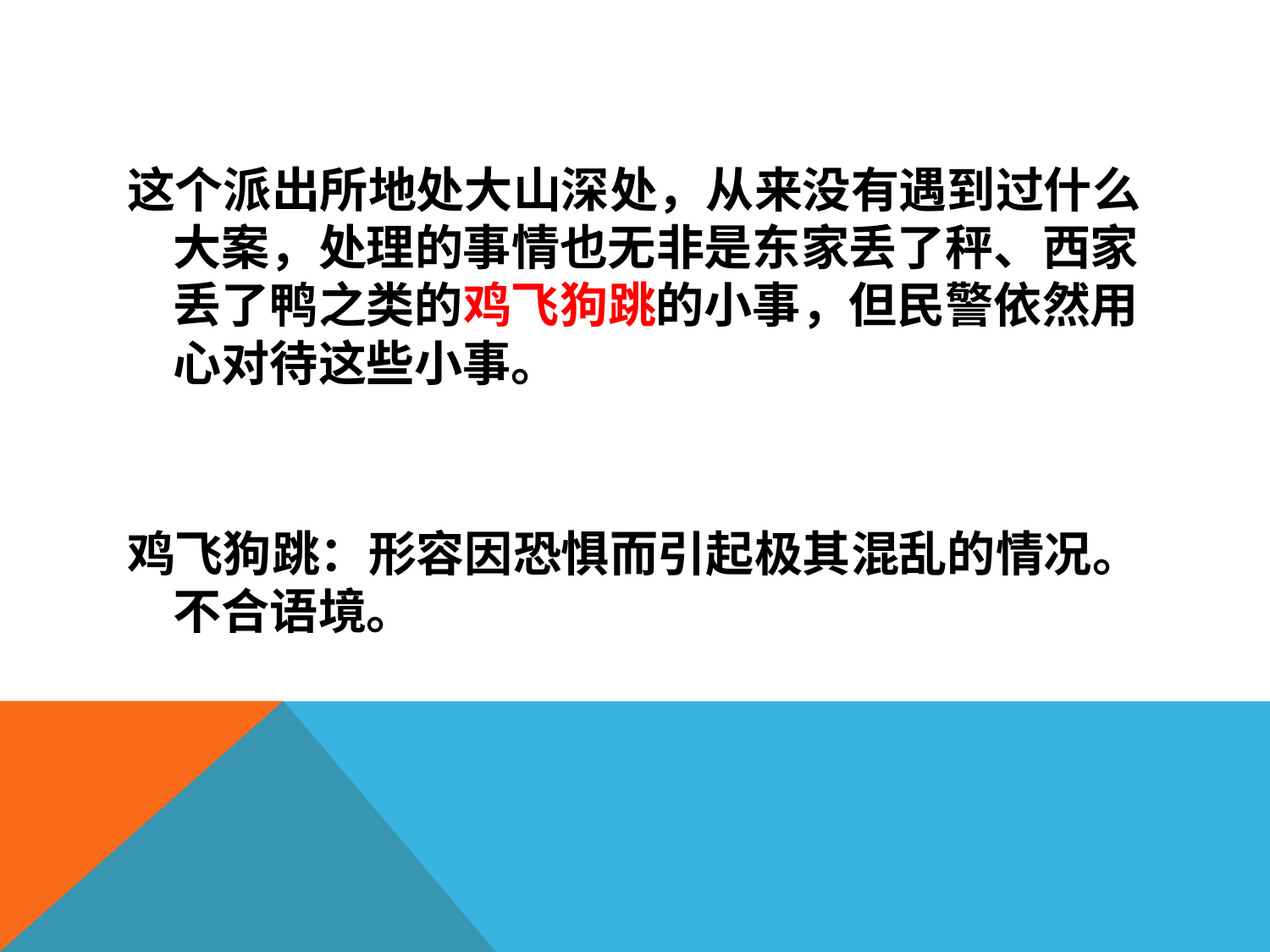

#
这个派出所地处大山深处，从来没有遇到过什么大案，处理的事情也无非是东家丢了秤、西家丢了鸭之类的鸡飞狗跳的小事，但民警依然用心对待这些小事。

鸡飞狗跳：形容因恐惧而引起极其混乱的情况。不合语境。